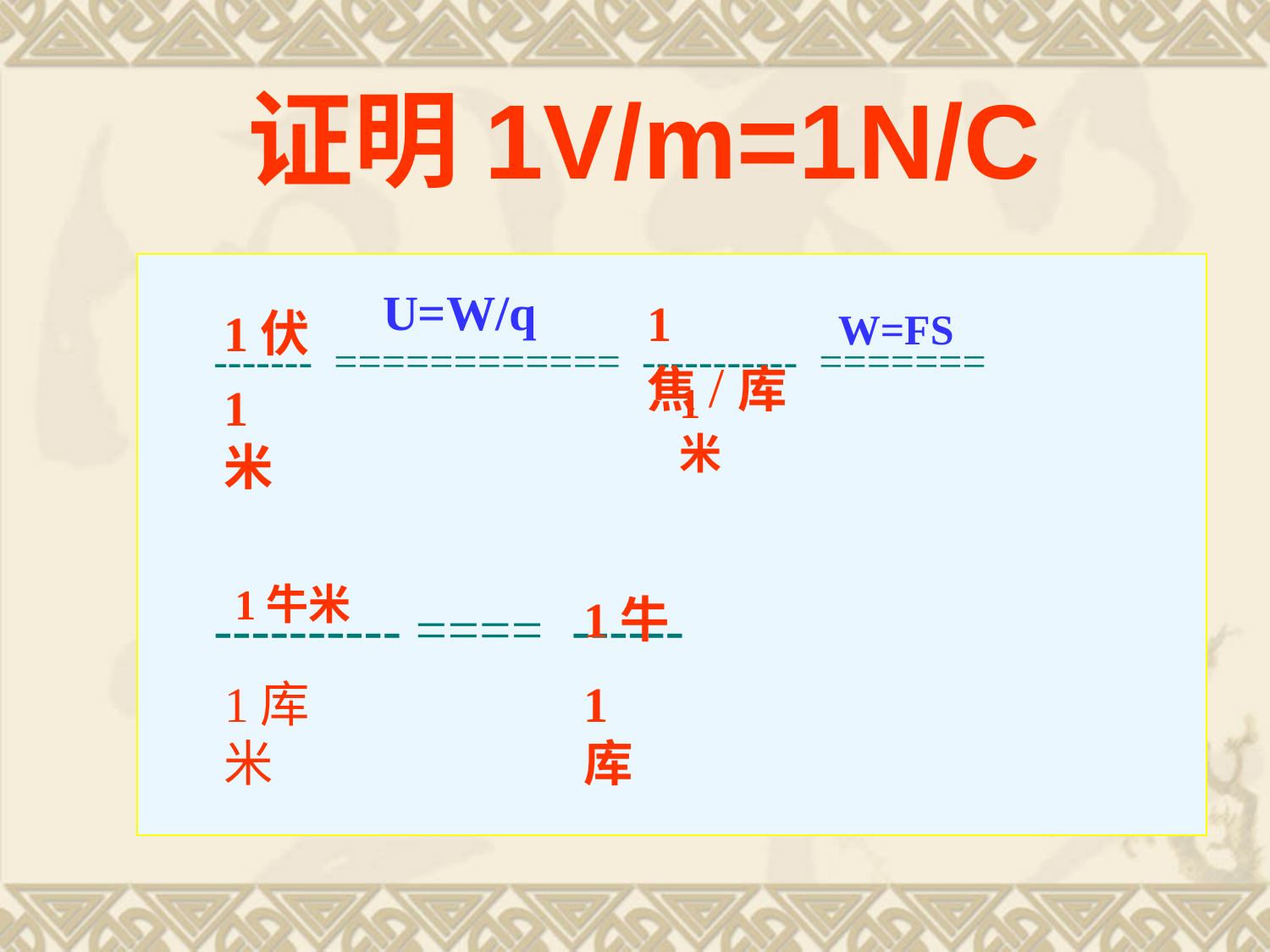

# 证明1V/m=1N/C

U=W/q
1焦/库
1伏
W=FS
-------  ============  -----------  =======

---------- ====  ------
1米
1米
1牛米
1牛
1库米
1库